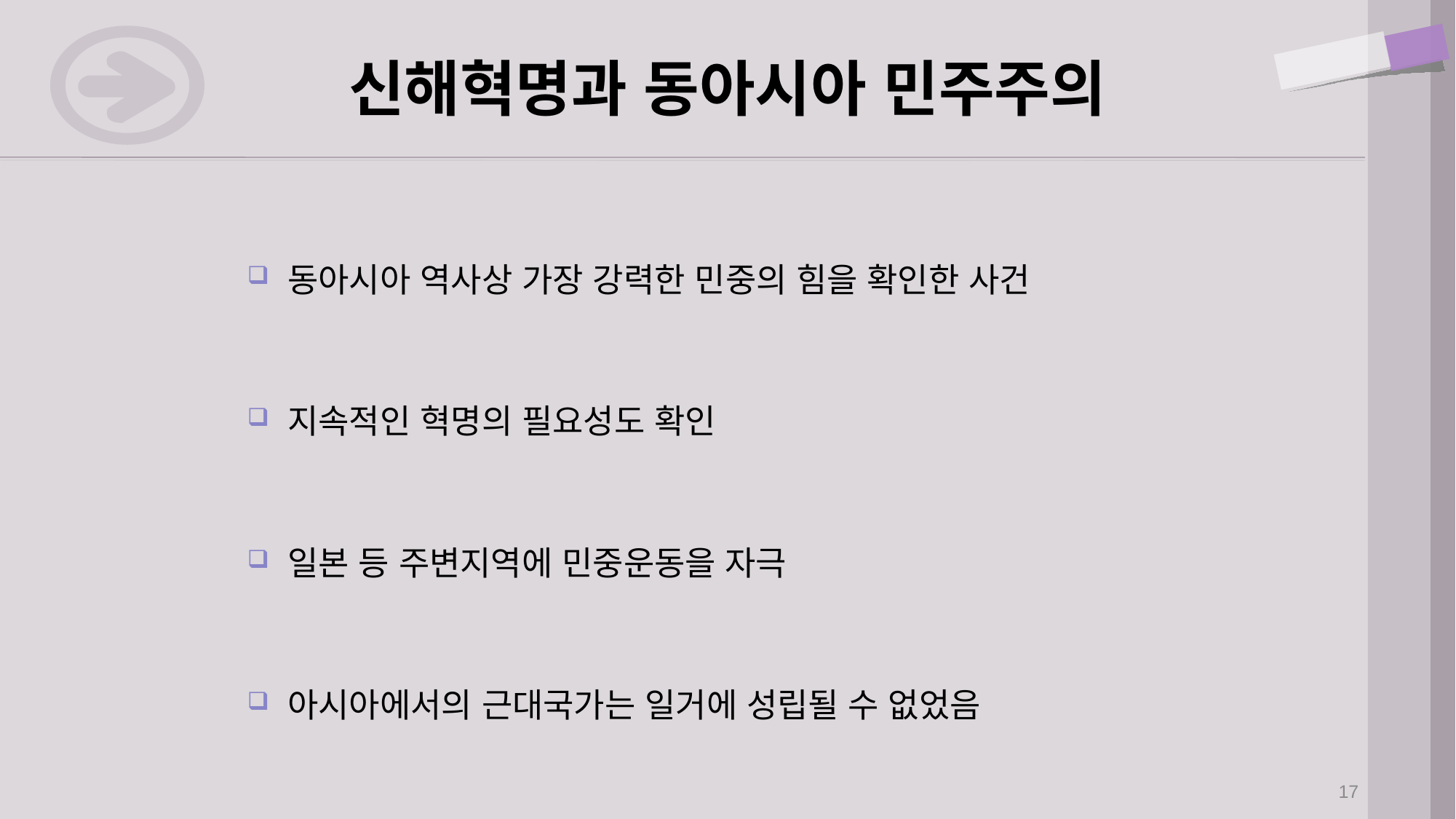

# 신해혁명과 동아시아 민주주의
동아시아 역사상 가장 강력한 민중의 힘을 확인한 사건

지속적인 혁명의 필요성도 확인

일본 등 주변지역에 민중운동을 자극

아시아에서의 근대국가는 일거에 성립될 수 없었음
17